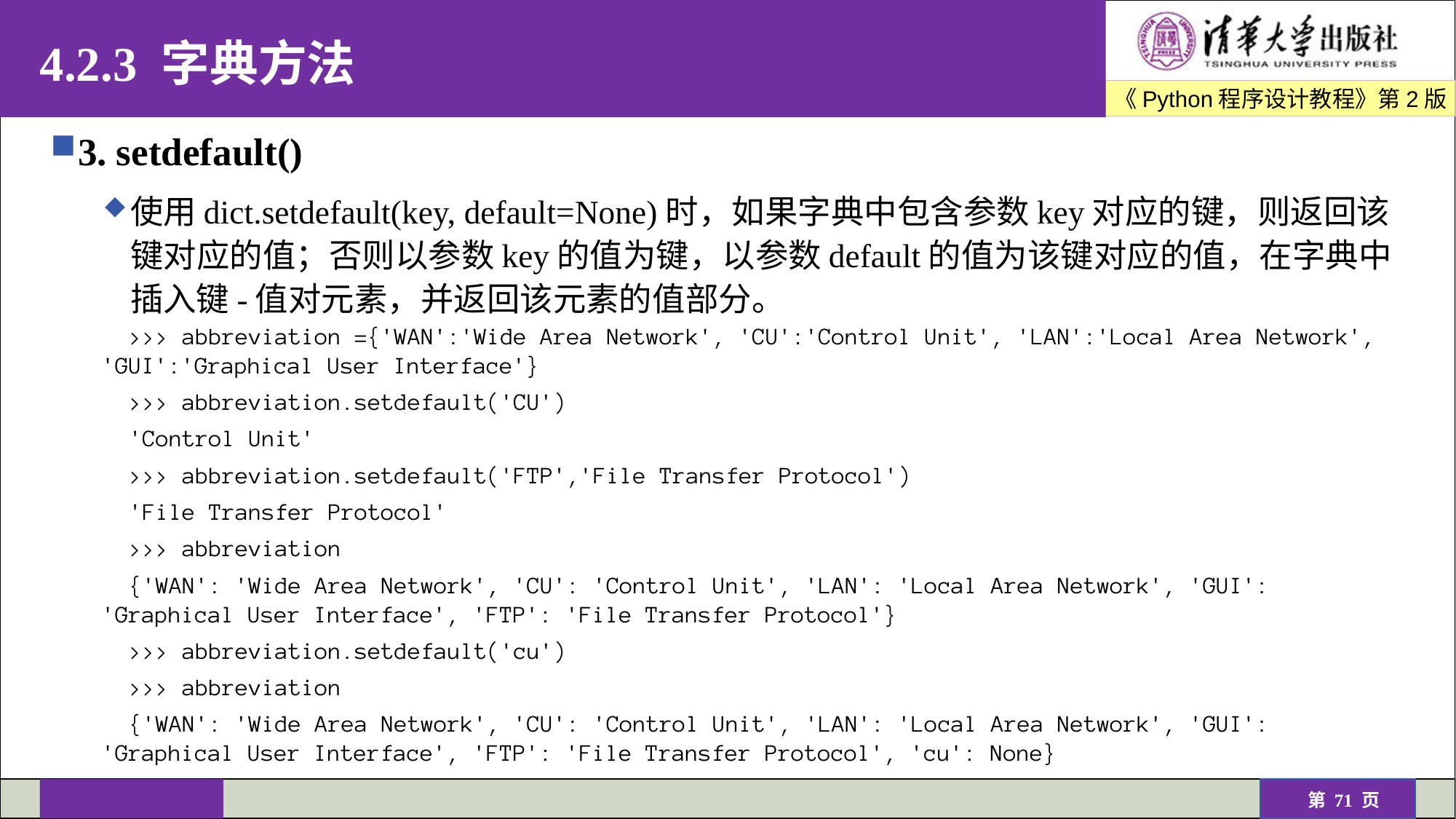

# 4.2.3 字典方法
3. setdefault()
使用dict.setdefault(key, default=None)时，如果字典中包含参数key对应的键，则返回该键对应的值；否则以参数key的值为键，以参数default的值为该键对应的值，在字典中插入键-值对元素，并返回该元素的值部分。
>>> abbreviation ={'WAN':'Wide Area Network', 'CU':'Control Unit', 'LAN':'Local Area Network', 'GUI':'Graphical User Interface'}
>>> abbreviation.setdefault('CU')
'Control Unit'
>>> abbreviation.setdefault('FTP','File Transfer Protocol')
'File Transfer Protocol'
>>> abbreviation
{'WAN': 'Wide Area Network', 'CU': 'Control Unit', 'LAN': 'Local Area Network', 'GUI': 'Graphical User Interface', 'FTP': 'File Transfer Protocol'}
>>> abbreviation.setdefault('cu')
>>> abbreviation
{'WAN': 'Wide Area Network', 'CU': 'Control Unit', 'LAN': 'Local Area Network', 'GUI': 'Graphical User Interface', 'FTP': 'File Transfer Protocol', 'cu': None}